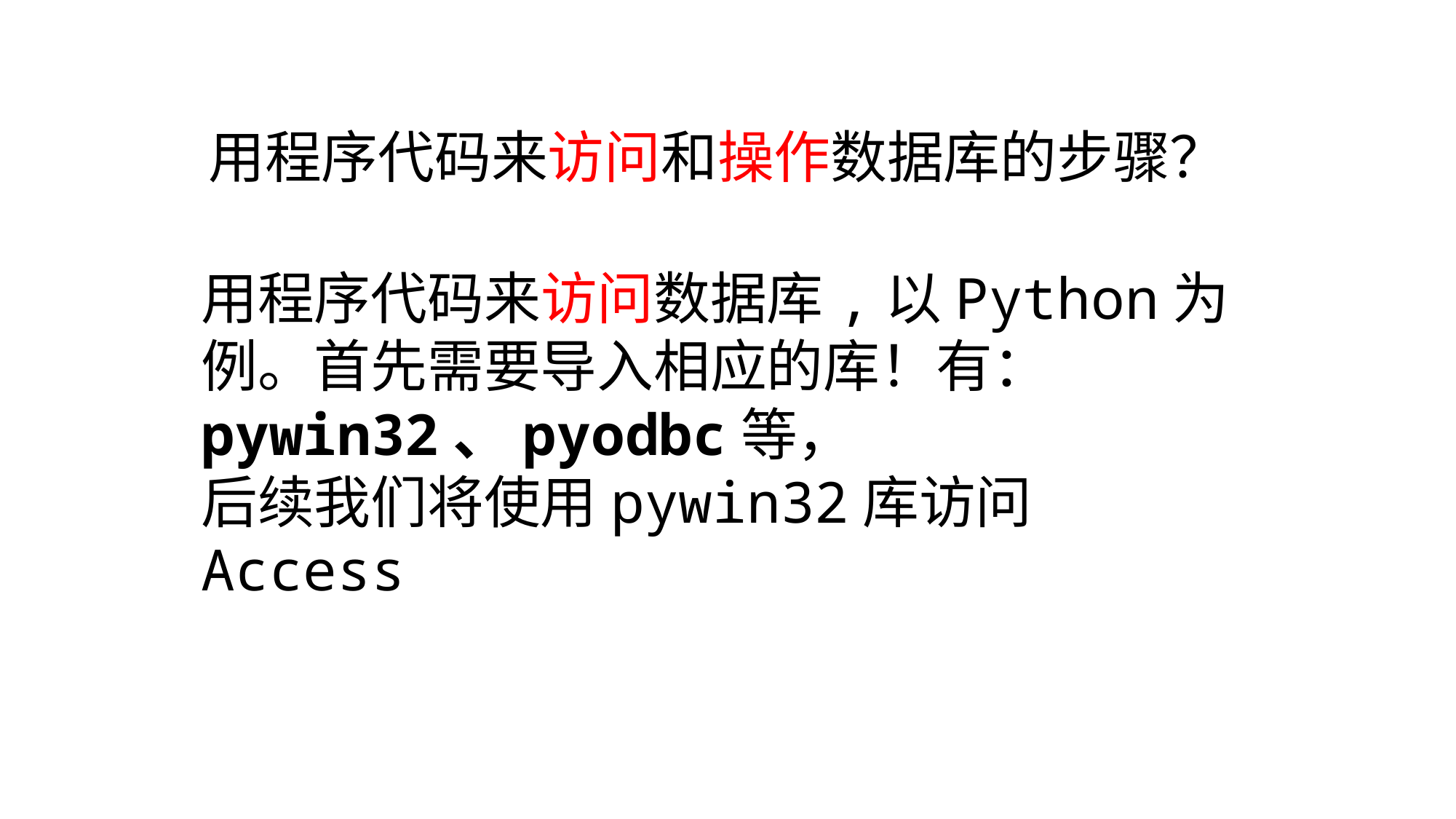

用程序代码来访问和操作数据库的步骤？
用程序代码来访问数据库,以Python为例。首先需要导入相应的库！有：
pywin32、pyodbc等，
后续我们将使用pywin32库访问Access